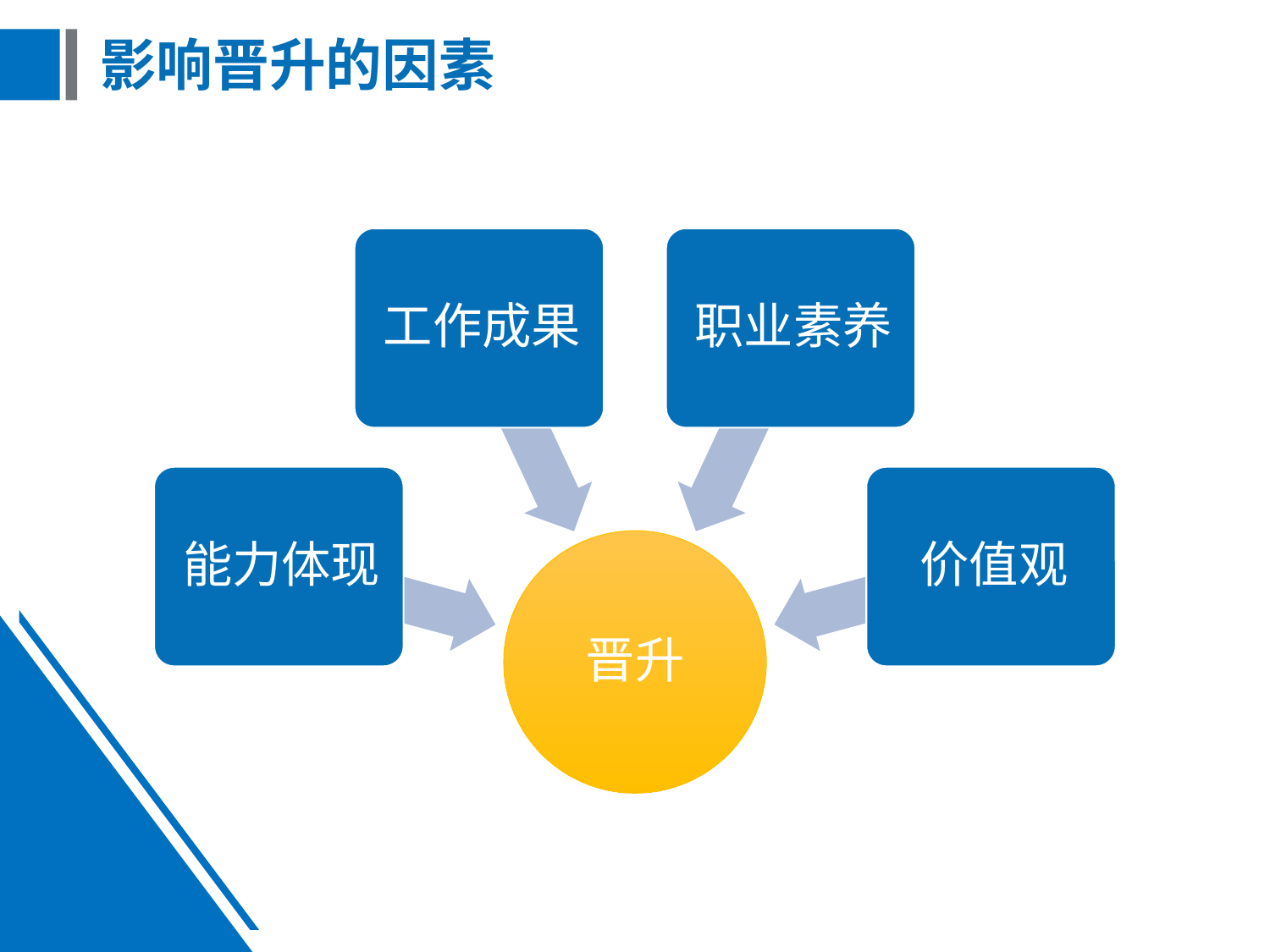

# 影响晋升的因素
晋升
能力体现
工作成果
职业素养
价值观